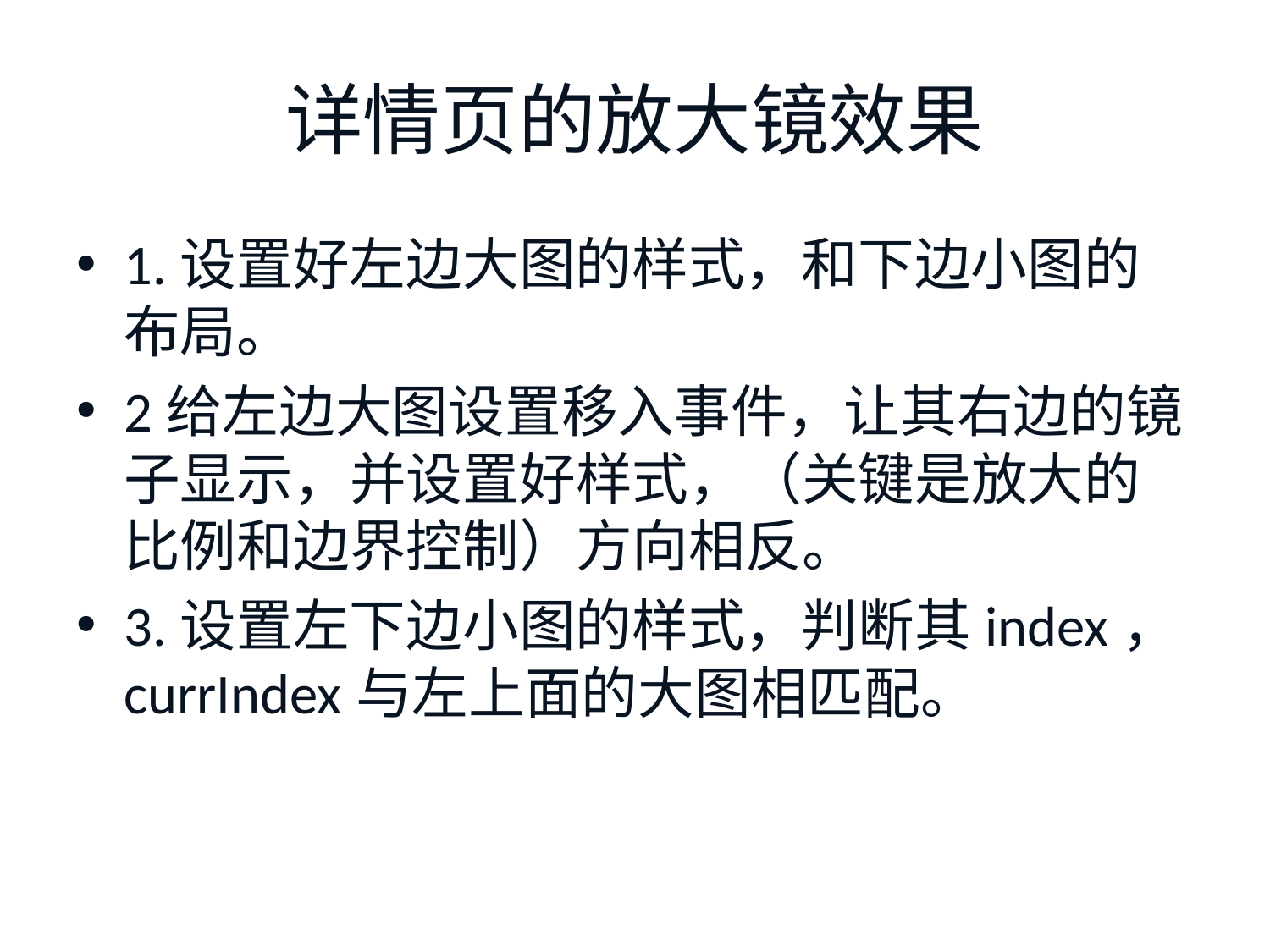

# 详情页的放大镜效果
1.设置好左边大图的样式，和下边小图的布局。
2给左边大图设置移入事件，让其右边的镜子显示，并设置好样式，（关键是放大的比例和边界控制）方向相反。
3.设置左下边小图的样式，判断其index，currIndex与左上面的大图相匹配。